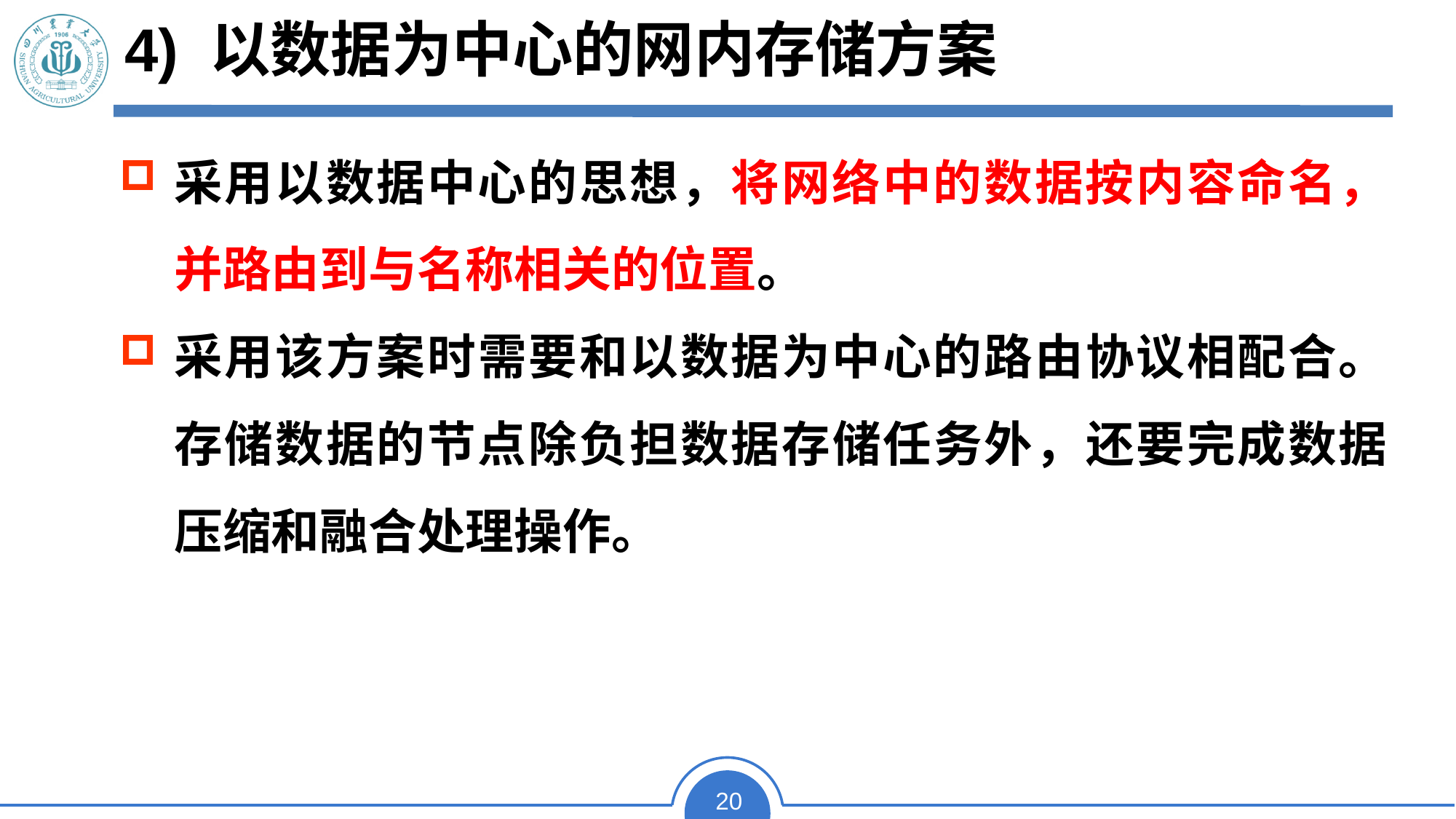

# 4) 以数据为中心的网内存储方案
采用以数据中心的思想，将网络中的数据按内容命名，并路由到与名称相关的位置。
采用该方案时需要和以数据为中心的路由协议相配合。存储数据的节点除负担数据存储任务外，还要完成数据压缩和融合处理操作。